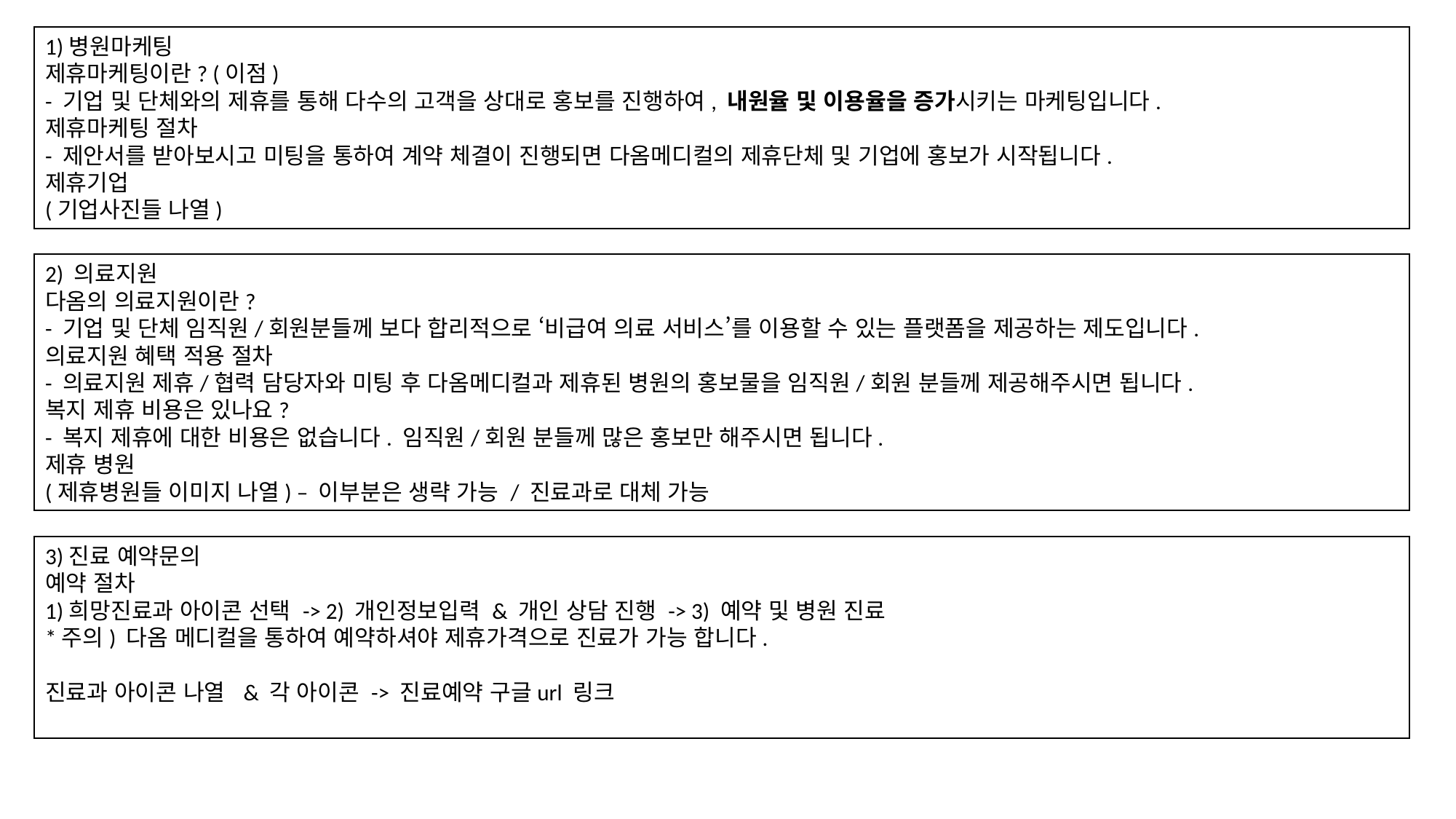

1)병원마케팅
제휴마케팅이란? (이점)
- 기업 및 단체와의 제휴를 통해 다수의 고객을 상대로 홍보를 진행하여, 내원율 및 이용율을 증가시키는 마케팅입니다.
제휴마케팅 절차
- 제안서를 받아보시고 미팅을 통하여 계약 체결이 진행되면 다옴메디컬의 제휴단체 및 기업에 홍보가 시작됩니다.
제휴기업
(기업사진들 나열)
2) 의료지원
다옴의 의료지원이란?
- 기업 및 단체 임직원/회원분들께 보다 합리적으로 ‘비급여 의료 서비스’를 이용할 수 있는 플랫폼을 제공하는 제도입니다.
의료지원 혜택 적용 절차
- 의료지원 제휴/협력 담당자와 미팅 후 다옴메디컬과 제휴된 병원의 홍보물을 임직원/회원 분들께 제공해주시면 됩니다.
복지 제휴 비용은 있나요?
- 복지 제휴에 대한 비용은 없습니다. 임직원/회원 분들께 많은 홍보만 해주시면 됩니다.
제휴 병원
(제휴병원들 이미지 나열) – 이부분은 생략 가능 / 진료과로 대체 가능
3)진료 예약문의
예약 절차
1)희망진료과 아이콘 선택 -> 2) 개인정보입력 & 개인 상담 진행 -> 3) 예약 및 병원 진료
*주의) 다옴 메디컬을 통하여 예약하셔야 제휴가격으로 진료가 가능 합니다.

진료과 아이콘 나열  & 각 아이콘 -> 진료예약 구글url 링크